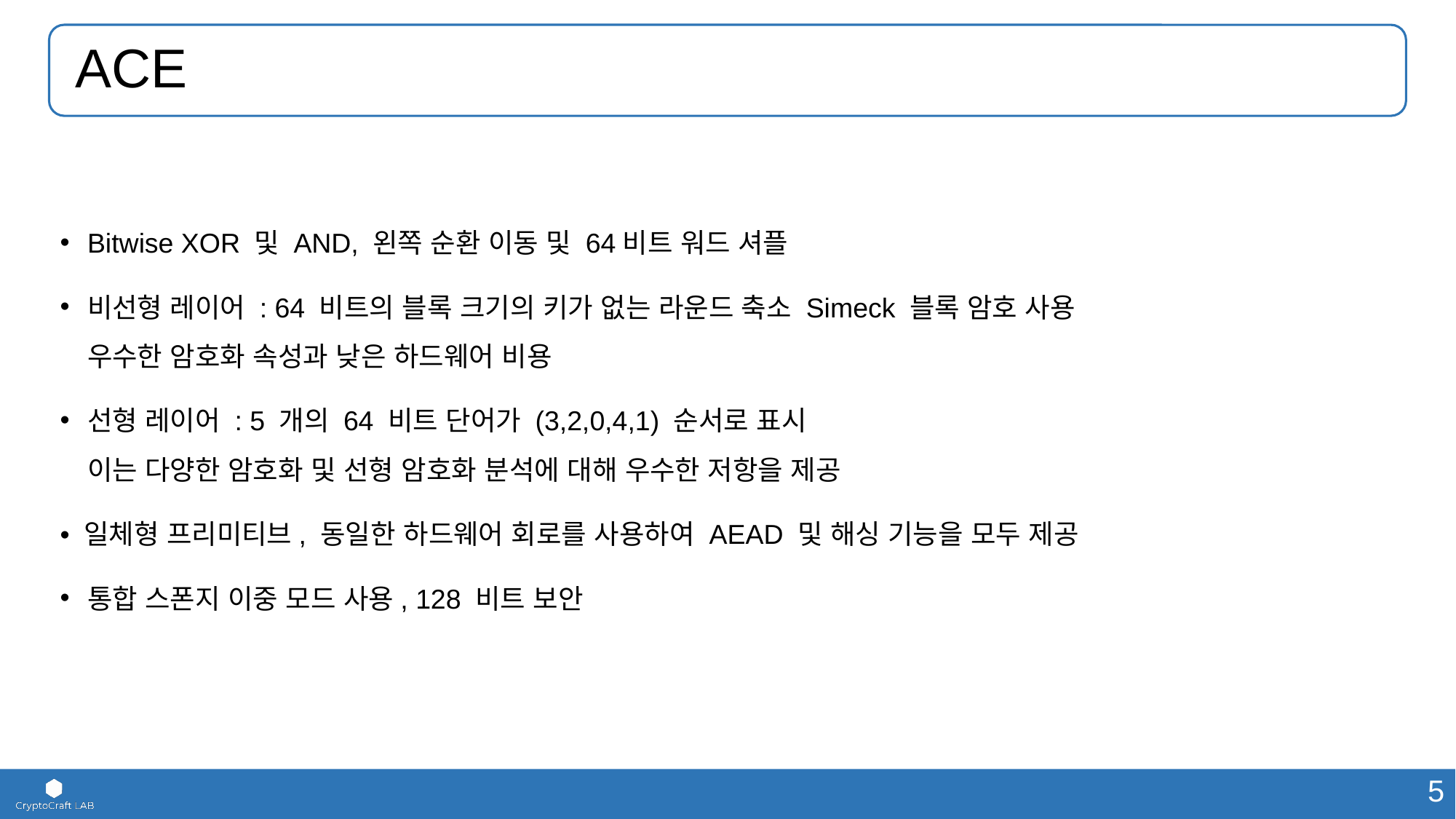

# ACE
Bitwise XOR 및 AND, 왼쪽 순환 이동 및 64비트 워드 셔플
비선형 레이어 : 64 비트의 블록 크기의 키가 없는 라운드 축소 Simeck 블록 암호 사용
우수한 암호화 속성과 낮은 하드웨어 비용
선형 레이어 : 5 개의 64 비트 단어가 (3,2,0,4,1) 순서로 표시
이는 다양한 암호화 및 선형 암호화 분석에 대해 우수한 저항을 제공
• 일체형 프리미티브, 동일한 하드웨어 회로를 사용하여 AEAD 및 해싱 기능을 모두 제공
통합 스폰지 이중 모드 사용, 128 비트 보안